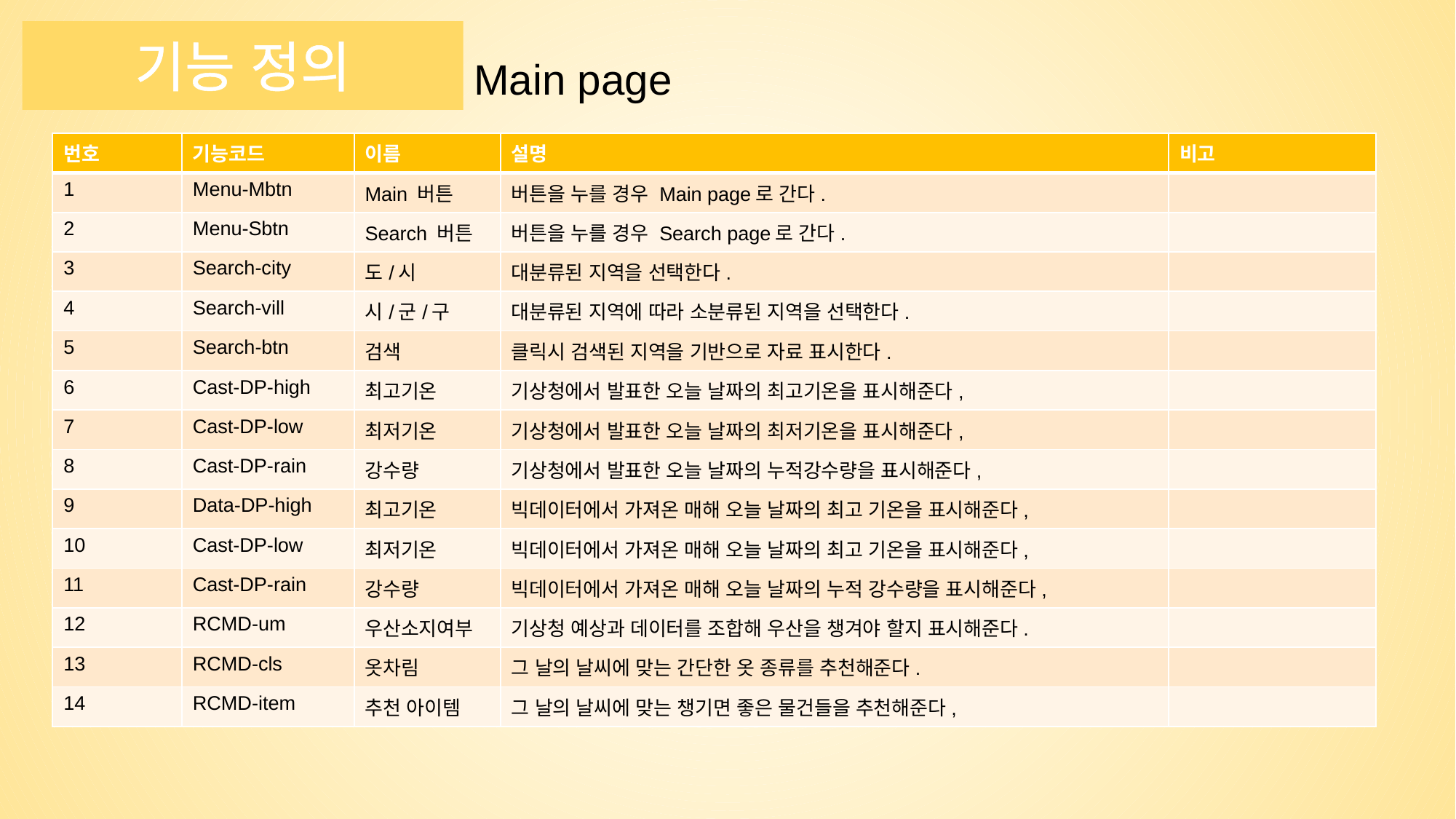

기능 정의
Main page
| 번호 | 기능코드 | 이름 | 설명 | 비고 |
| --- | --- | --- | --- | --- |
| 1 | Menu-Mbtn | Main 버튼 | 버튼을 누를 경우 Main page로 간다. |  |
| 2 | Menu-Sbtn | Search 버튼 | 버튼을 누를 경우 Search page로 간다. |  |
| 3 | Search-city | 도/시 | 대분류된 지역을 선택한다. |  |
| 4 | Search-vill | 시/군/구 | 대분류된 지역에 따라 소분류된 지역을 선택한다. |  |
| 5 | Search-btn | 검색 | 클릭시 검색된 지역을 기반으로 자료 표시한다. |  |
| 6 | Cast-DP-high | 최고기온 | 기상청에서 발표한 오늘 날짜의 최고기온을 표시해준다, |  |
| 7 | Cast-DP-low | 최저기온 | 기상청에서 발표한 오늘 날짜의 최저기온을 표시해준다, |  |
| 8 | Cast-DP-rain | 강수량 | 기상청에서 발표한 오늘 날짜의 누적강수량을 표시해준다, |  |
| 9 | Data-DP-high | 최고기온 | 빅데이터에서 가져온 매해 오늘 날짜의 최고 기온을 표시해준다, |  |
| 10 | Cast-DP-low | 최저기온 | 빅데이터에서 가져온 매해 오늘 날짜의 최고 기온을 표시해준다, |  |
| 11 | Cast-DP-rain | 강수량 | 빅데이터에서 가져온 매해 오늘 날짜의 누적 강수량을 표시해준다, |  |
| 12 | RCMD-um | 우산소지여부 | 기상청 예상과 데이터를 조합해 우산을 챙겨야 할지 표시해준다. |  |
| 13 | RCMD-cls | 옷차림 | 그 날의 날씨에 맞는 간단한 옷 종류를 추천해준다. |  |
| 14 | RCMD-item | 추천 아이템 | 그 날의 날씨에 맞는 챙기면 좋은 물건들을 추천해준다, |  |